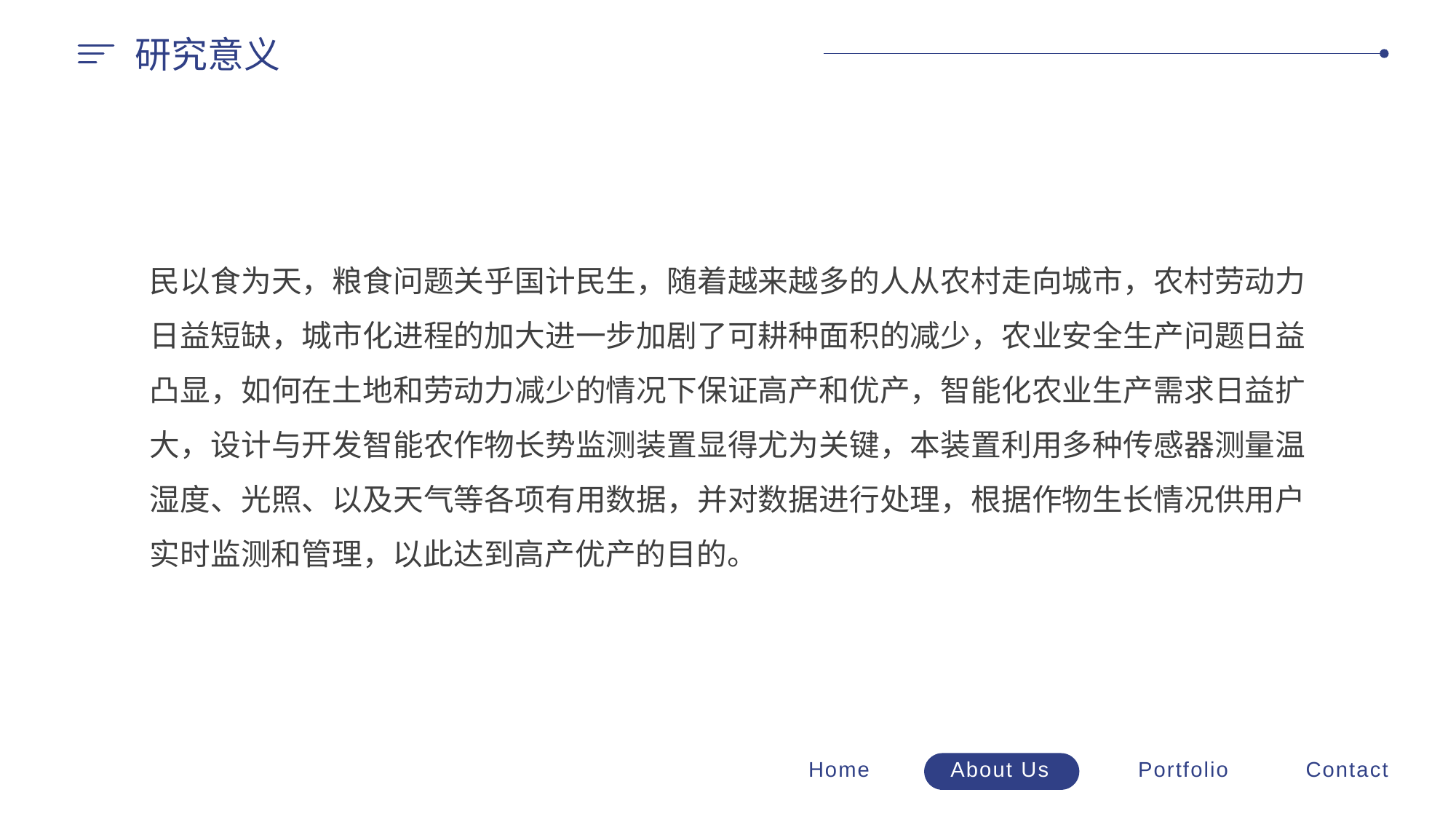

研究意义
民以食为天，粮食问题关乎国计民生，随着越来越多的人从农村走向城市，农村劳动力日益短缺，城市化进程的加大进一步加剧了可耕种面积的减少，农业安全生产问题日益凸显，如何在土地和劳动力减少的情况下保证高产和优产，智能化农业生产需求日益扩大，设计与开发智能农作物长势监测装置显得尤为关键，本装置利用多种传感器测量温湿度、光照、以及天气等各项有用数据，并对数据进行处理，根据作物生长情况供用户实时监测和管理，以此达到高产优产的目的。
Home
About Us

Portfolio
Contact